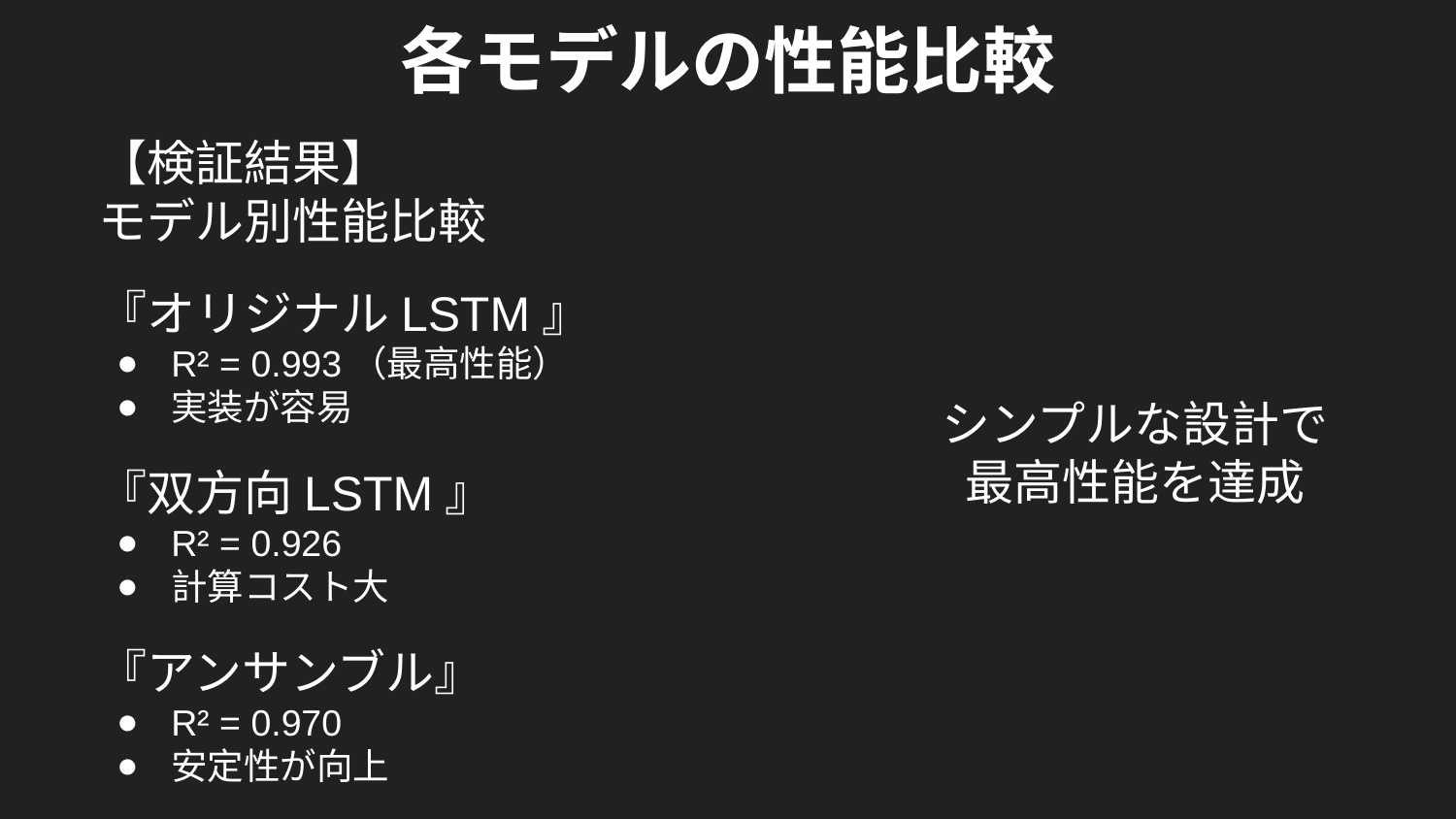

各モデルの性能比較
【検証結果】
モデル別性能比較

『オリジナルLSTM』
R² = 0.993（最高性能）
実装が容易

『双方向LSTM』
R² = 0.926
計算コスト大

『アンサンブル』
R² = 0.970
安定性が向上
シンプルな設計で最高性能を達成